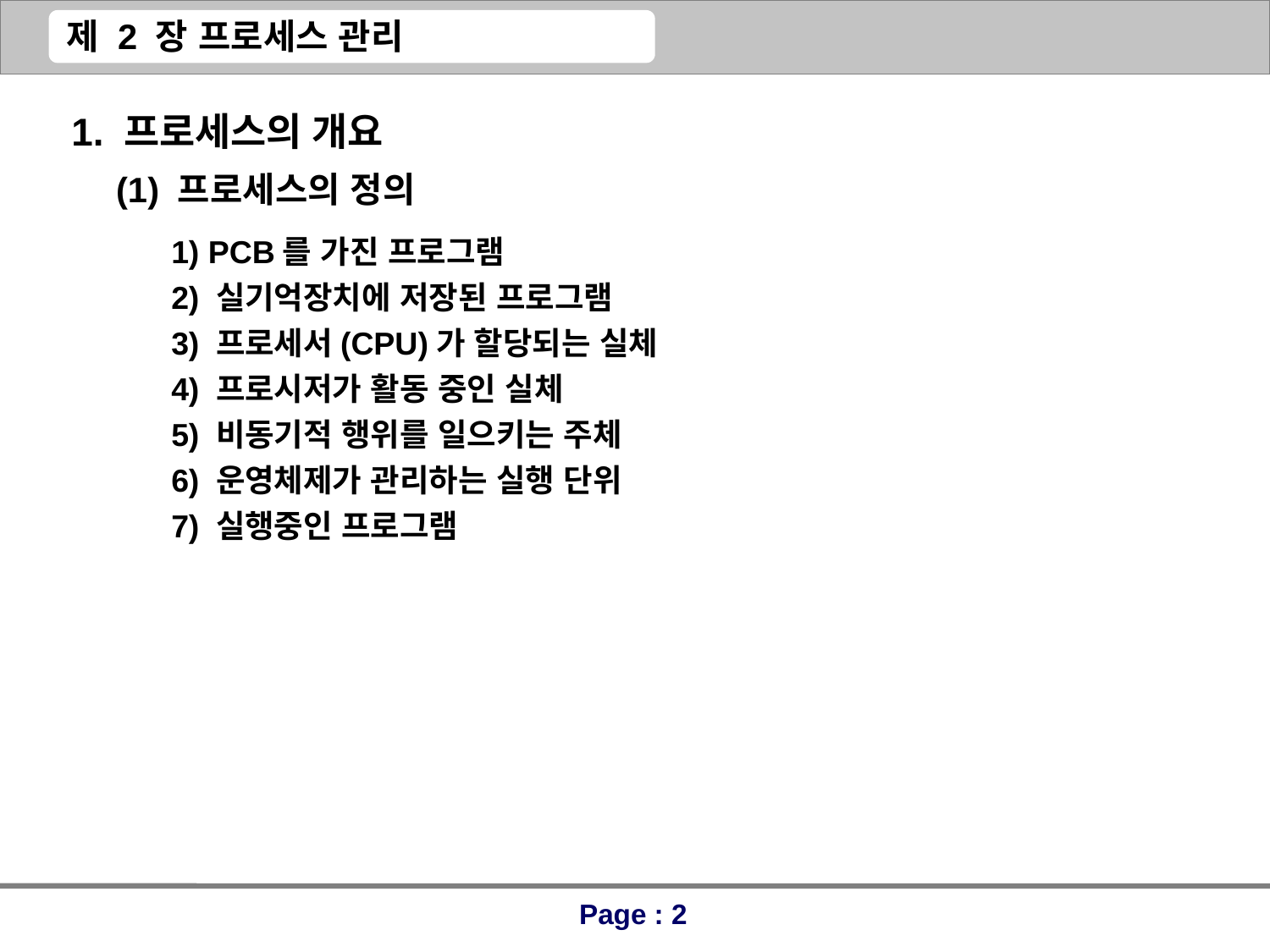

1. 프로세스의 개요
(1) 프로세스의 정의
1) PCB를 가진 프로그램
2) 실기억장치에 저장된 프로그램
3) 프로세서(CPU)가 할당되는 실체
4) 프로시저가 활동 중인 실체
5) 비동기적 행위를 일으키는 주체
6) 운영체제가 관리하는 실행 단위
7) 실행중인 프로그램
Page : 2